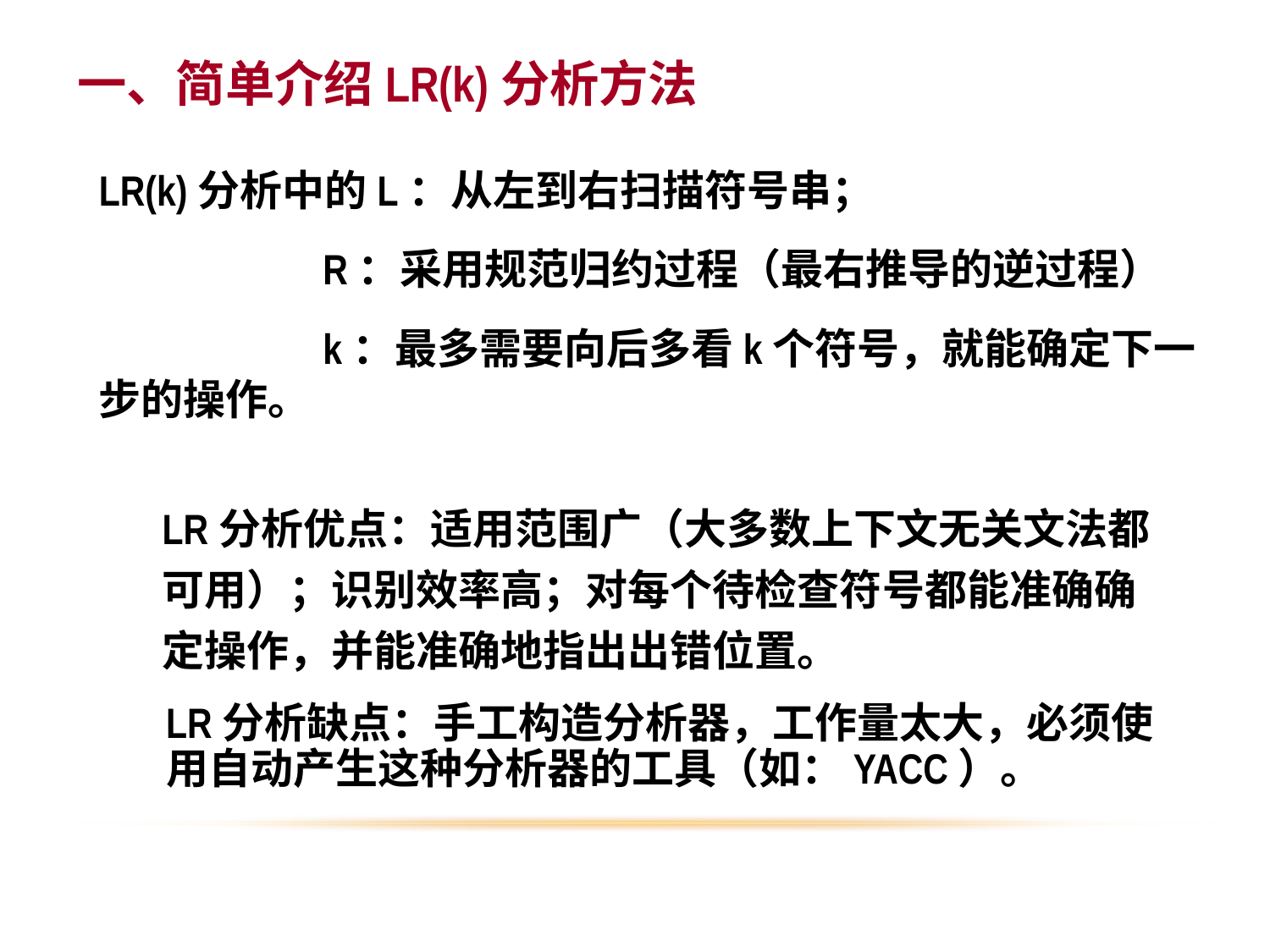

一、简单介绍LR(k)分析方法
LR(k)分析中的L：从左到右扫描符号串；
                       R：采用规范归约过程（最右推导的逆过程）
                       k：最多需要向后多看k个符号，就能确定下一步的操作。
LR分析优点：适用范围广（大多数上下文无关文法都可用）；识别效率高；对每个待检查符号都能准确确定操作，并能准确地指出出错位置。
LR分析缺点：手工构造分析器，工作量太大，必须使用自动产生这种分析器的工具（如：YACC）。
5